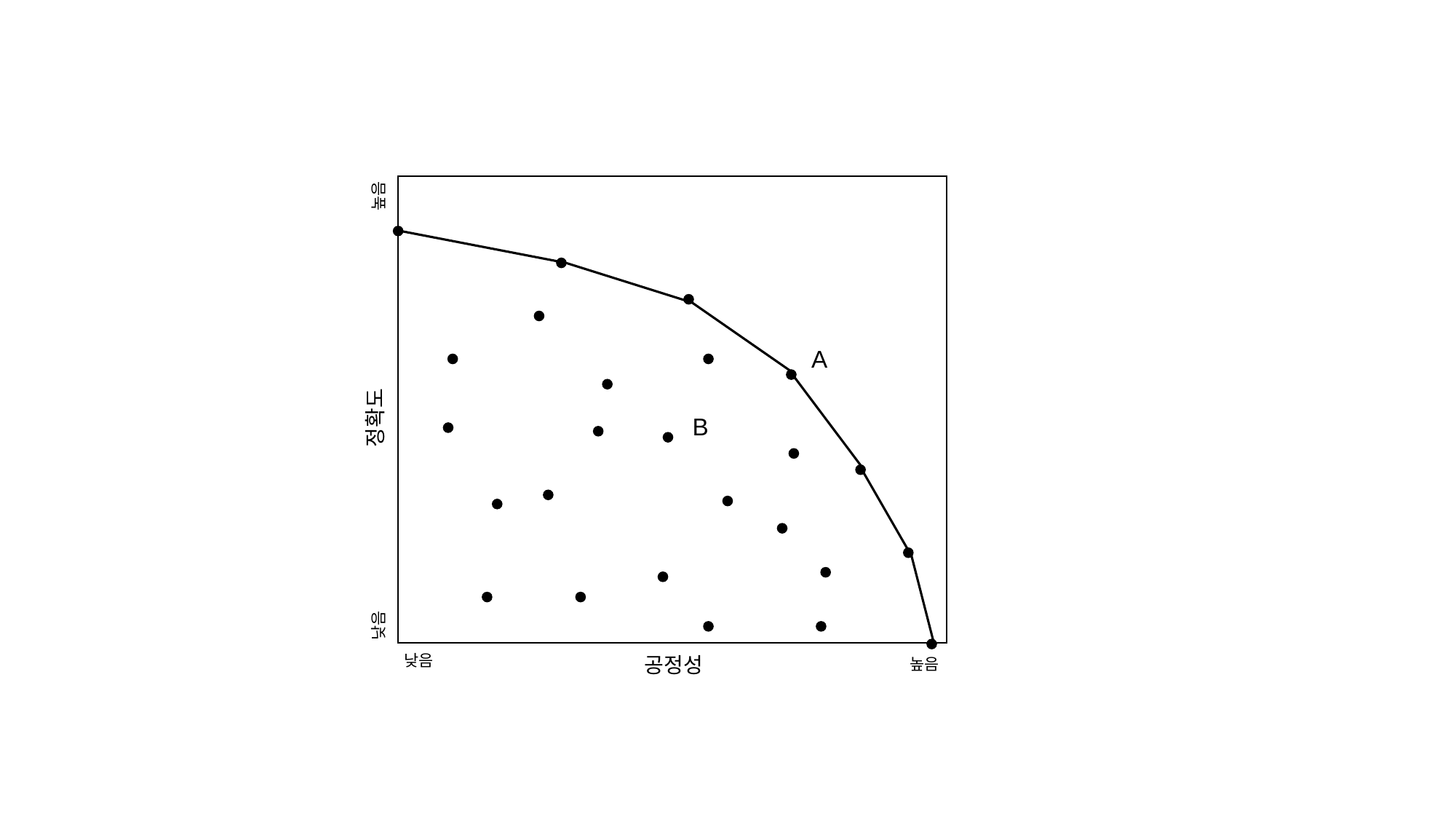

높음

A

정확도
B

낮음

낮음
공정성
높음